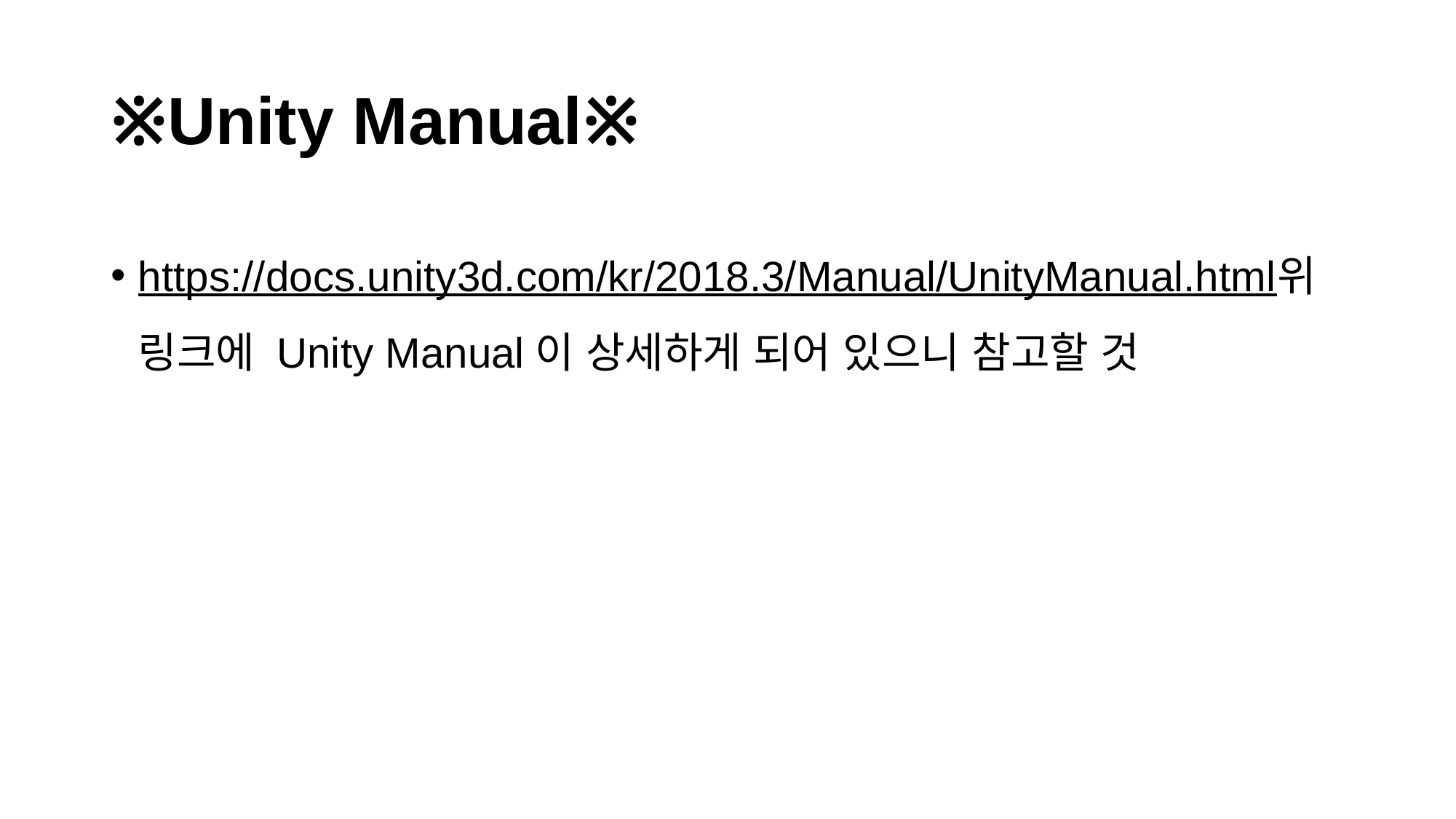

# ※Unity Manual※
https://docs.unity3d.com/kr/2018.3/Manual/UnityManual.html위 링크에 Unity Manual이 상세하게 되어 있으니 참고할 것